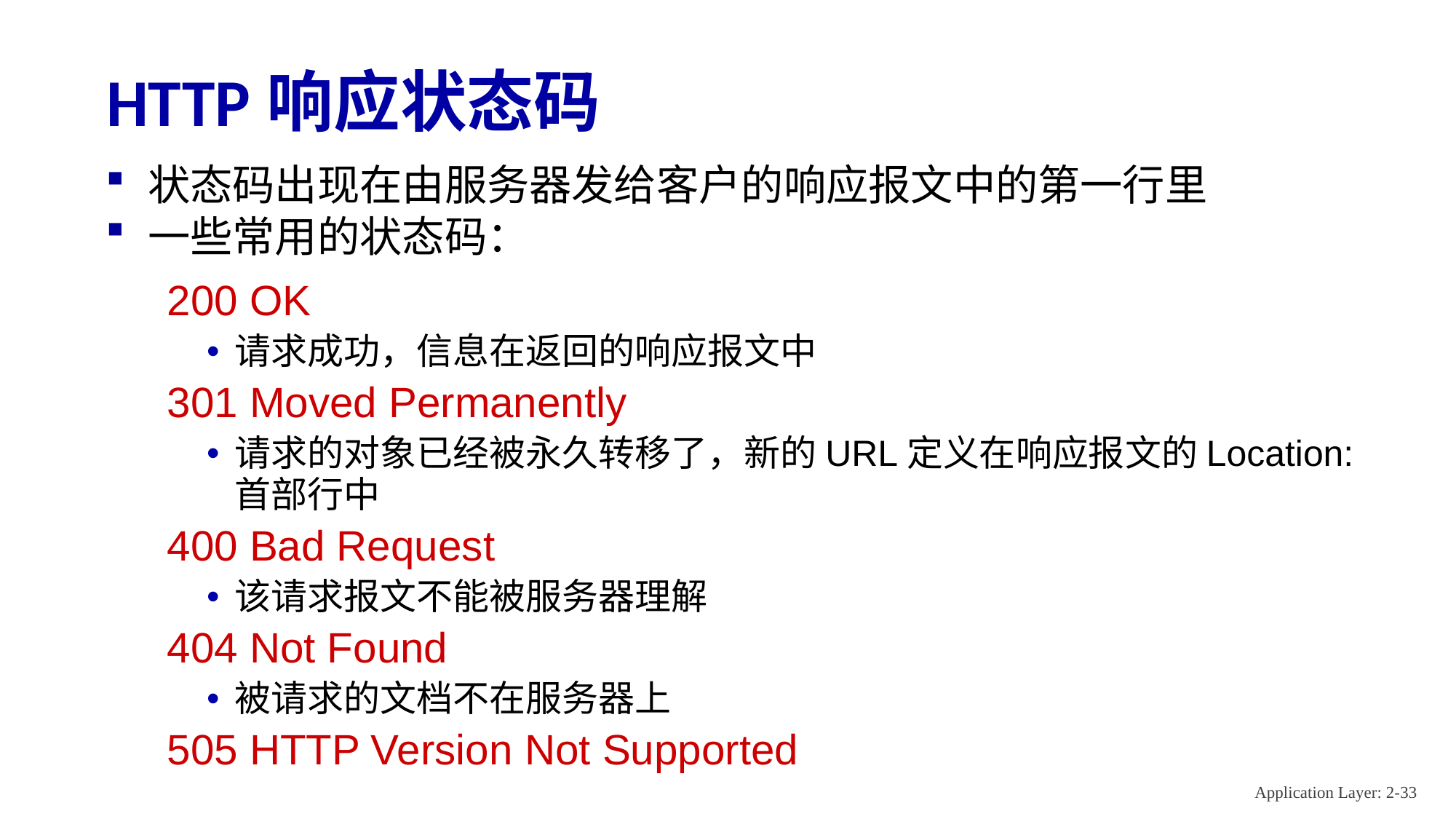

# HTTP响应状态码
状态码出现在由服务器发给客户的响应报文中的第一行里
一些常用的状态码：
200 OK
请求成功，信息在返回的响应报文中
301 Moved Permanently
请求的对象已经被永久转移了，新的URL定义在响应报文的Location: 首部行中
400 Bad Request
该请求报文不能被服务器理解
404 Not Found
被请求的文档不在服务器上
505 HTTP Version Not Supported
Application Layer: 2-33